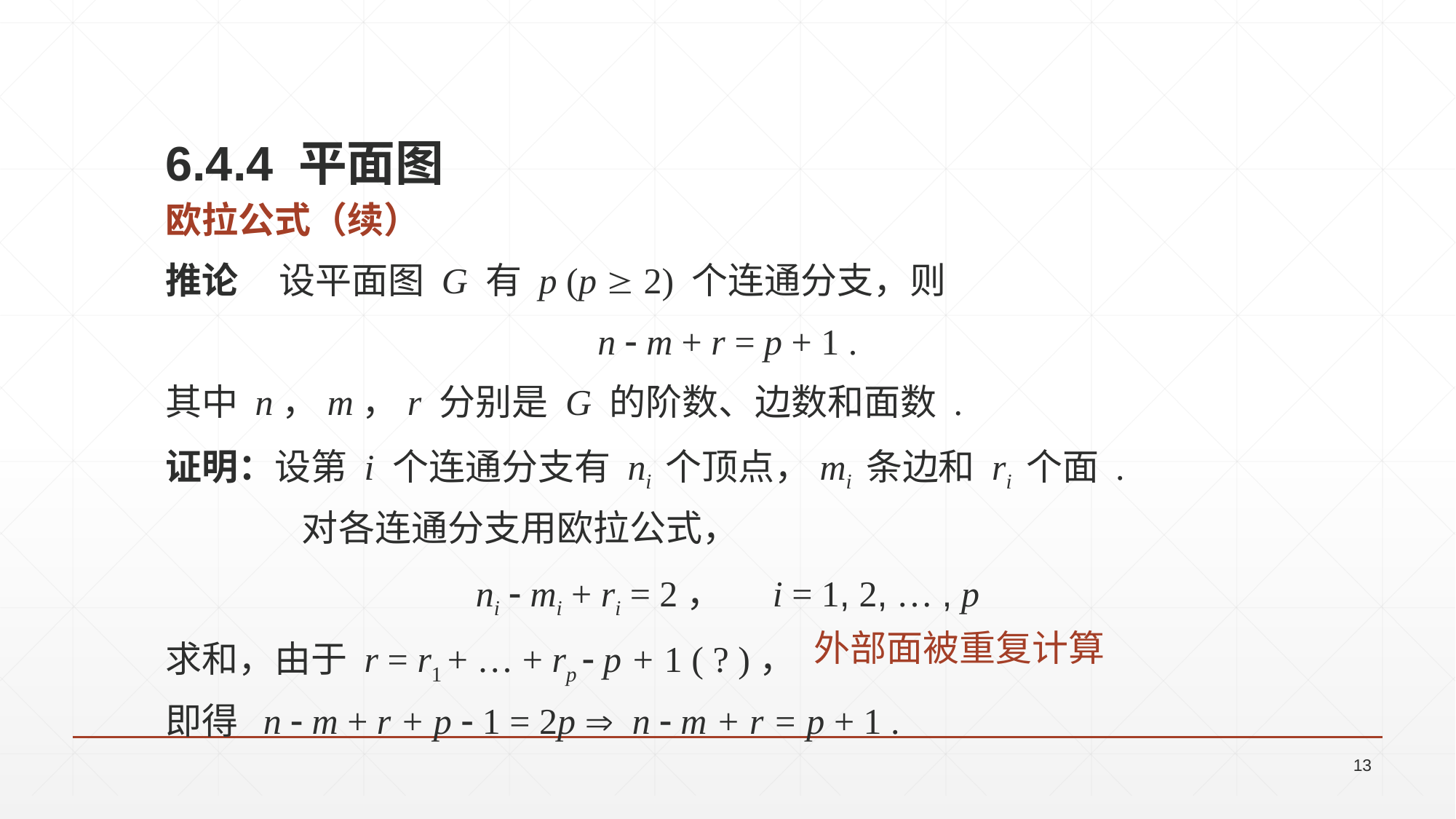

6.4.4 平面图
欧拉公式（续）
推论     设平面图 G 有 p (p ≥ 2) 个连通分支，则
n − m + r = p + 1 .
其中 n，m，r 分别是 G 的阶数、边数和面数 .
证明：设第 i 个连通分支有 ni 个顶点，mi 条边和 ri 个面 .
		对各连通分支用欧拉公式，
ni − mi + ri = 2，     i = 1, 2, … , p
求和，由于 r = r1 + … + rp − p + 1 ( ? )，
即得  n − m + r + p − 1 = 2p ⇒  n − m + r = p + 1 .
外部面被重复计算
13